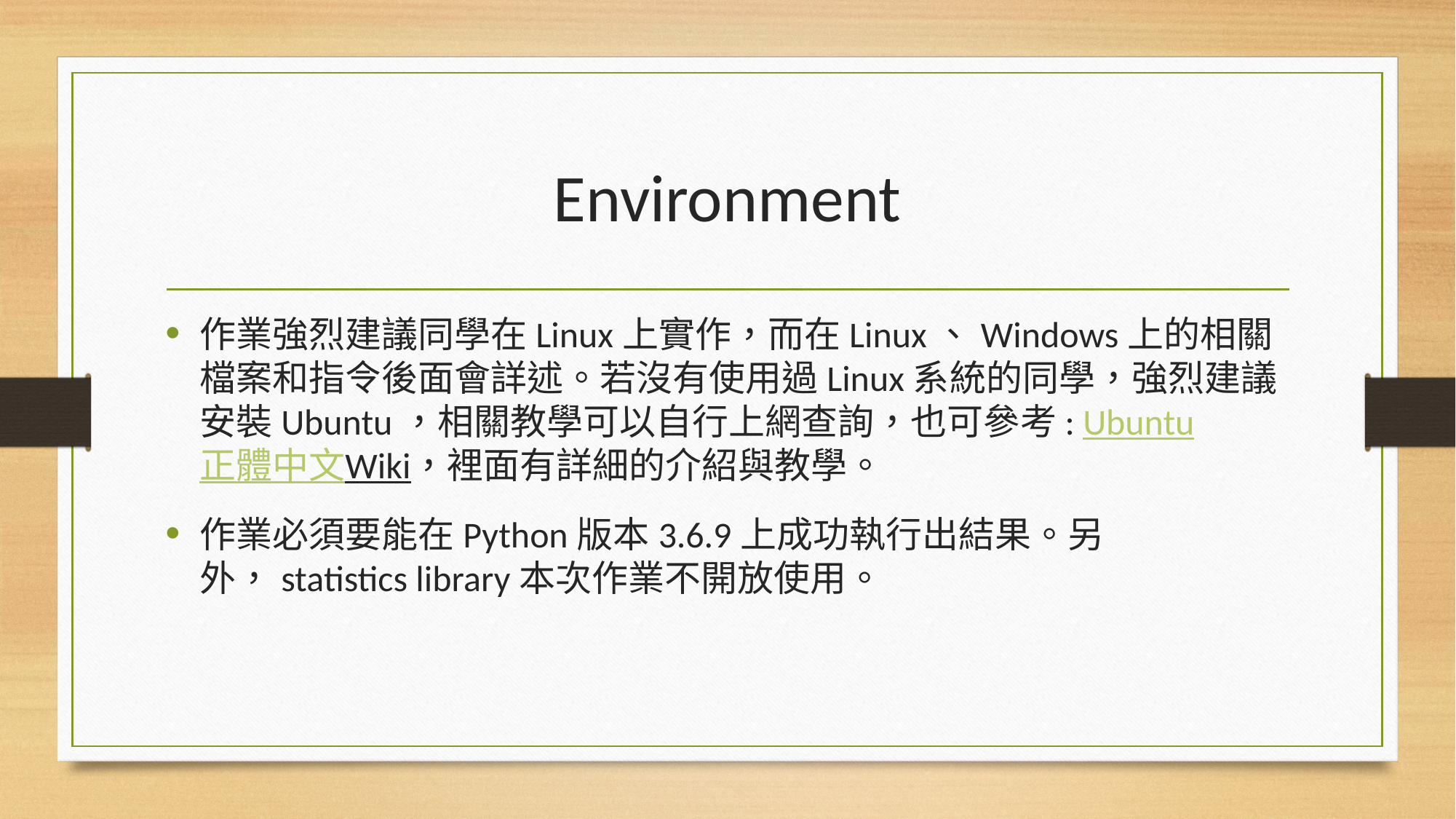

# Environment
作業強烈建議同學在Linux上實作，而在Linux、Windows上的相關檔案和指令後面會詳述。若沒有使用過Linux系統的同學，強烈建議安裝Ubuntu，相關教學可以自行上網查詢，也可參考: Ubuntu正體中文Wiki，裡面有詳細的介紹與教學。
作業必須要能在Python版本3.6.9上成功執行出結果。另外，statistics library本次作業不開放使用。